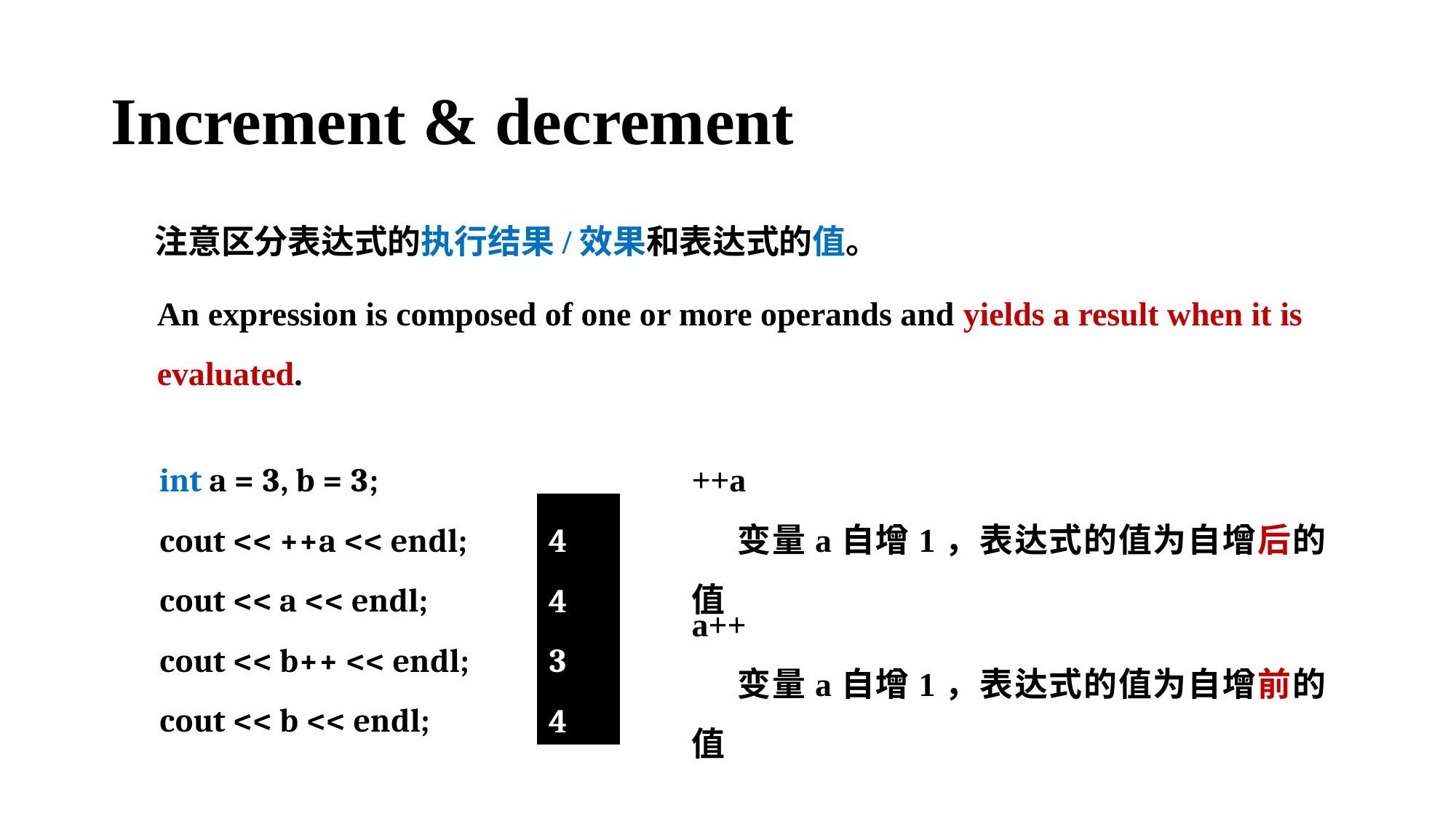

# Increment & decrement
注意区分表达式的执行结果/效果和表达式的值。
An expression is composed of one or more operands and yields a result when it is evaluated.
int a = 3, b = 3;
cout << ++a << endl;
cout << a << endl;
cout << b++ << endl;
cout << b << endl;
++a
    变量a自增1，表达式的值为自增后的值
4
4
3
4
a++
    变量a自增1，表达式的值为自增前的值